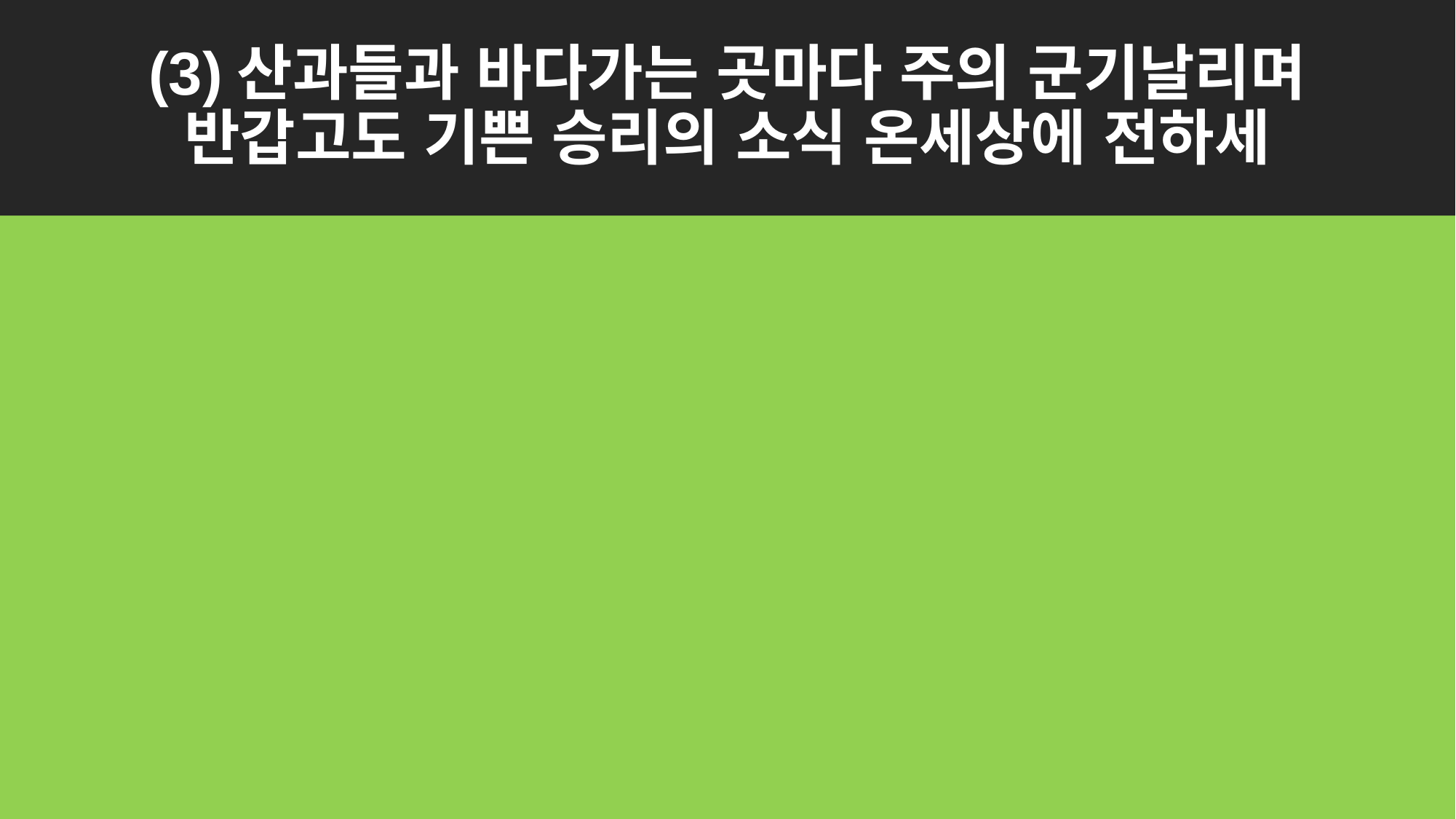

# (3)산과들과 바다가는 곳마다 주의 군기날리며
반갑고도 기쁜 승리의 소식 온세상에 전하세